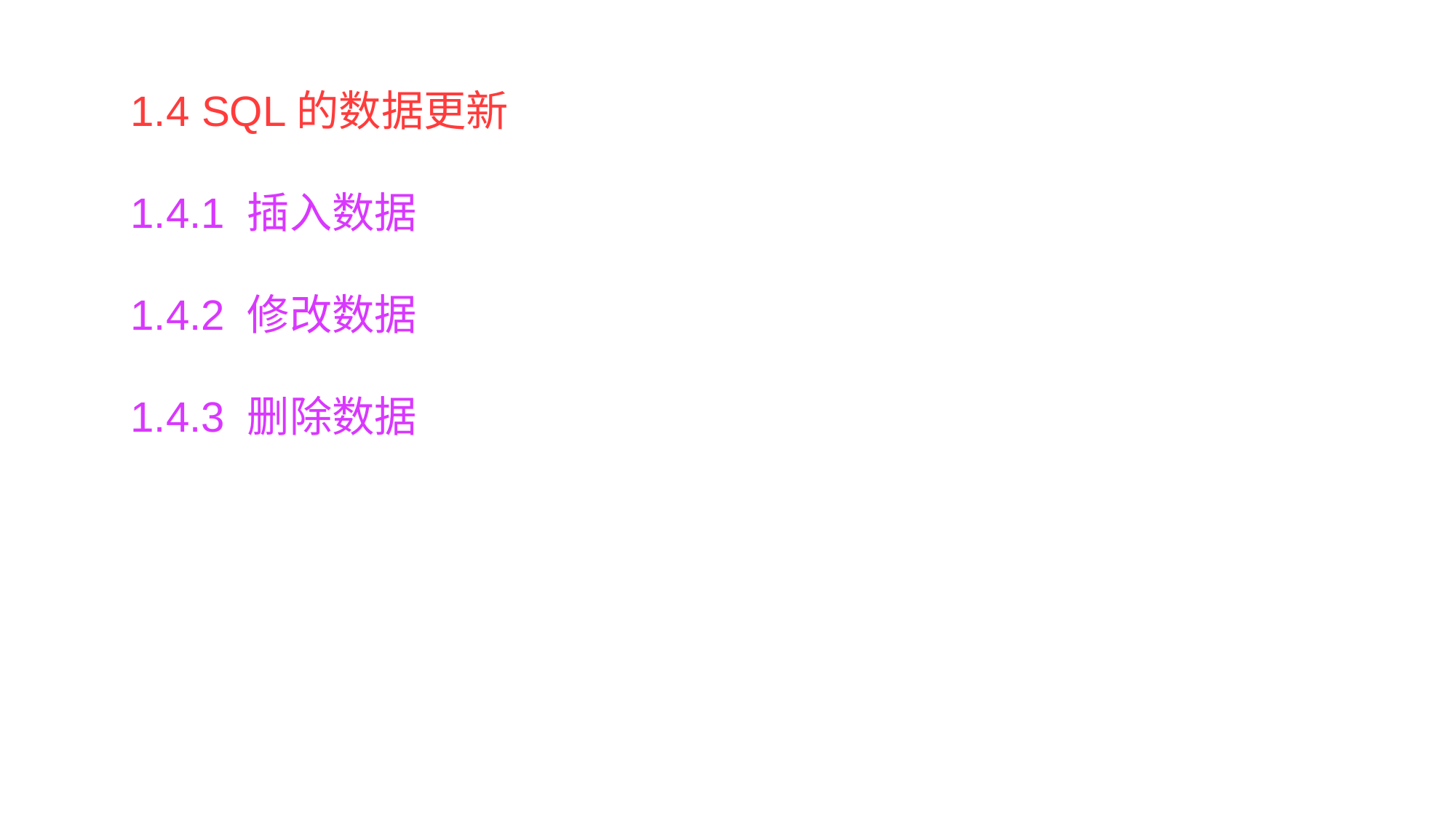

1.4 SQL的数据更新
1.4.1 插入数据
1.4.2 修改数据
1.4.3 删除数据